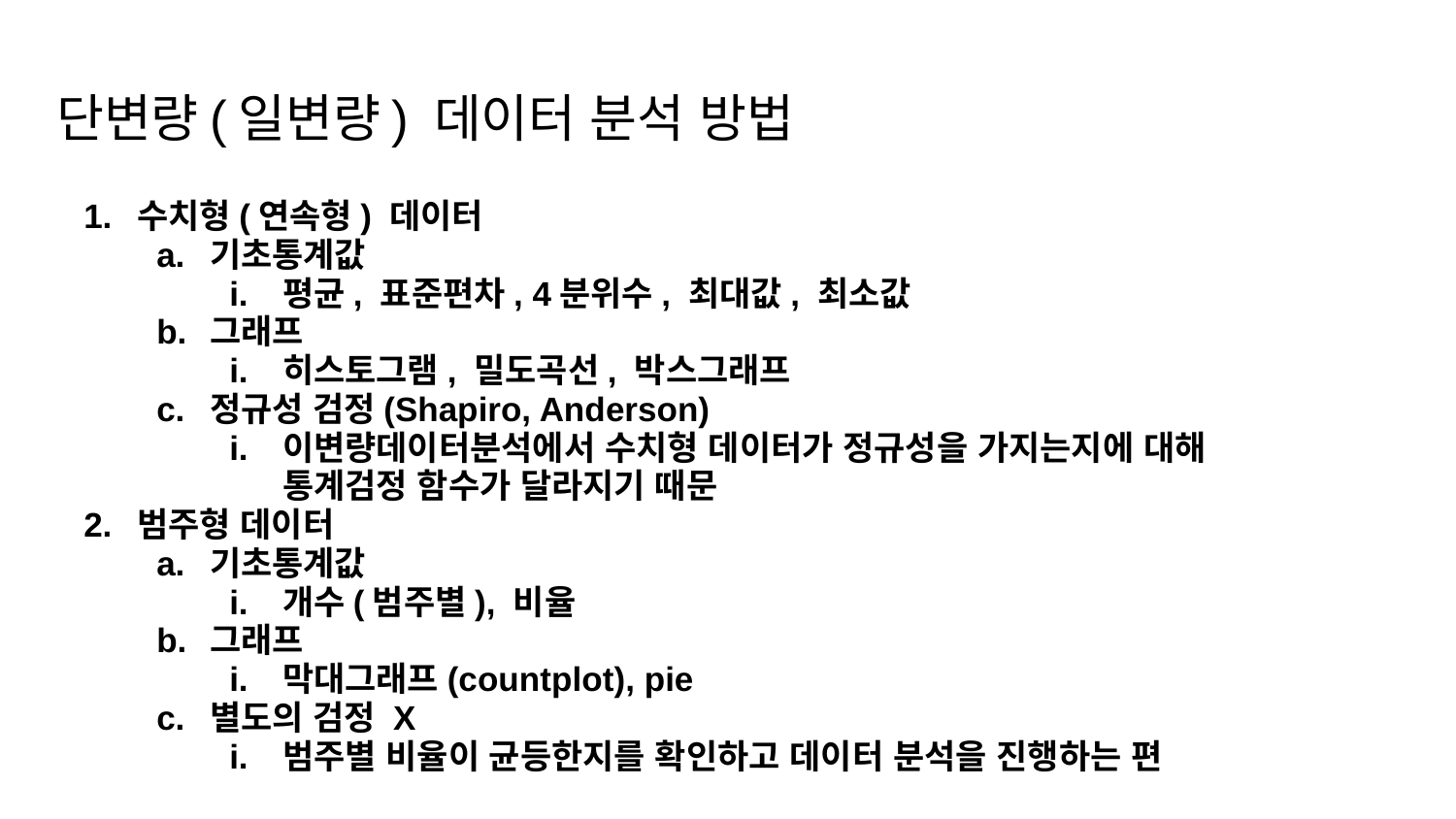

# 단변량(일변량) 데이터 분석 방법
수치형(연속형) 데이터
기초통계값
평균, 표준편차, 4분위수, 최대값, 최소값
그래프
히스토그램, 밀도곡선, 박스그래프
정규성 검정(Shapiro, Anderson)
이변량데이터분석에서 수치형 데이터가 정규성을 가지는지에 대해
통계검정 함수가 달라지기 때문
범주형 데이터
기초통계값
개수(범주별), 비율
그래프
막대그래프(countplot), pie
별도의 검정 X
범주별 비율이 균등한지를 확인하고 데이터 분석을 진행하는 편